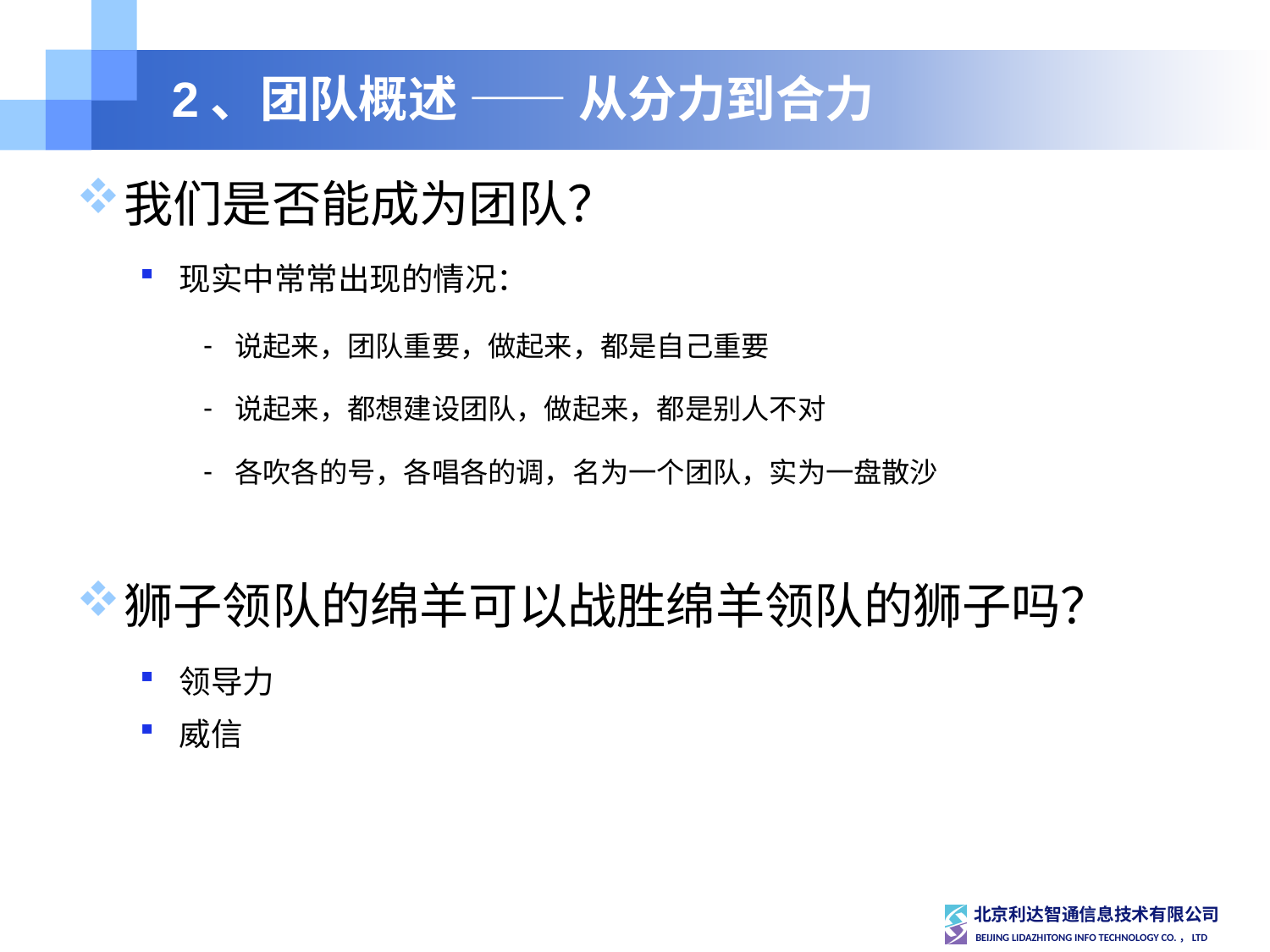

# 2、团队概述 —— 从分力到合力
我们是否能成为团队？
现实中常常出现的情况：
说起来，团队重要，做起来，都是自己重要
说起来，都想建设团队，做起来，都是别人不对
各吹各的号，各唱各的调，名为一个团队，实为一盘散沙

狮子领队的绵羊可以战胜绵羊领队的狮子吗？
领导力
威信